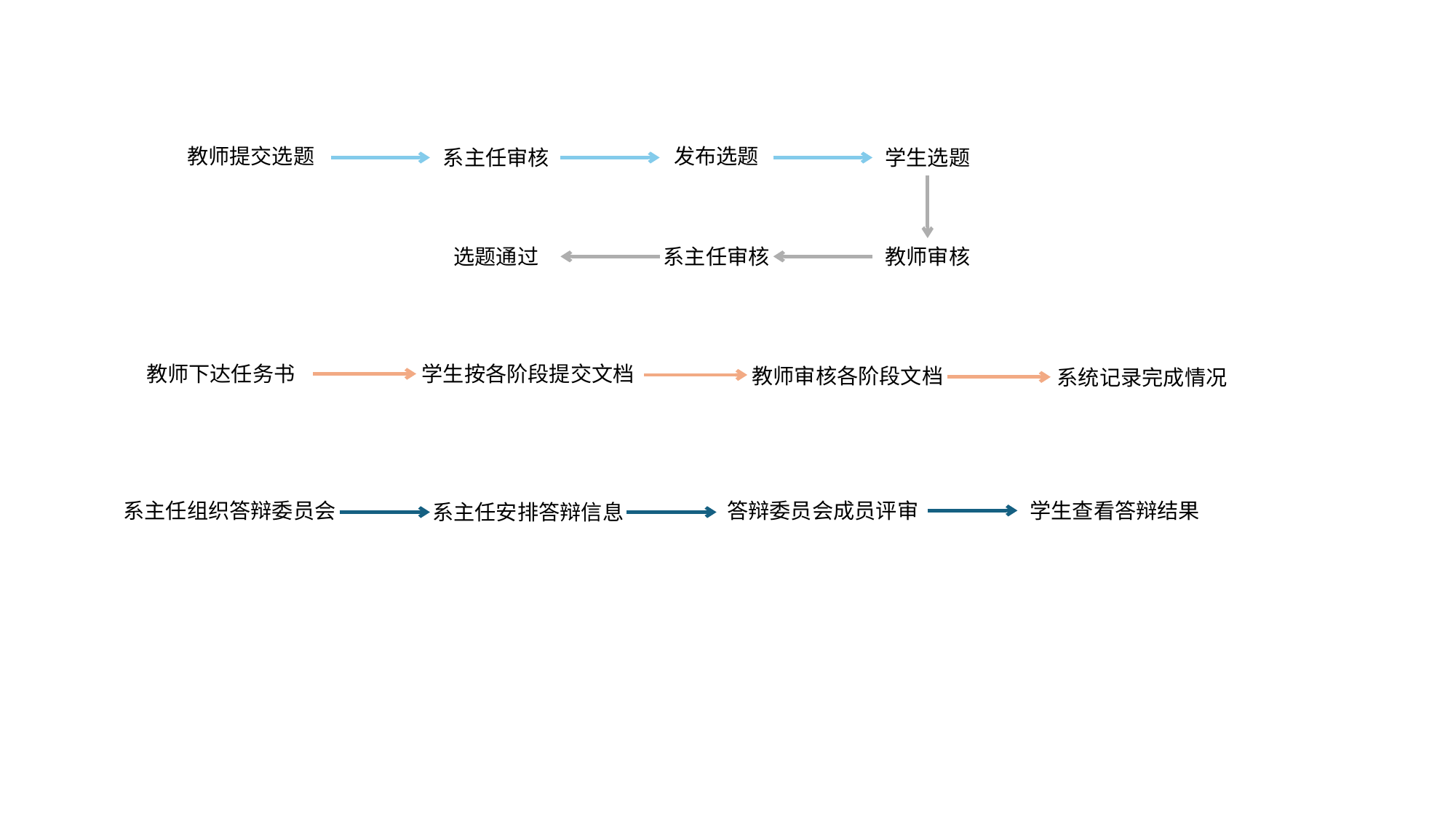

发布选题
教师提交选题
学生选题
系主任审核
选题通过
系主任审核
教师审核
学生按各阶段提交文档
教师下达任务书
教师审核各阶段文档
系统记录完成情况
学生查看答辩结果
答辩委员会成员评审
系主任组织答辩委员会
系主任安排答辩信息